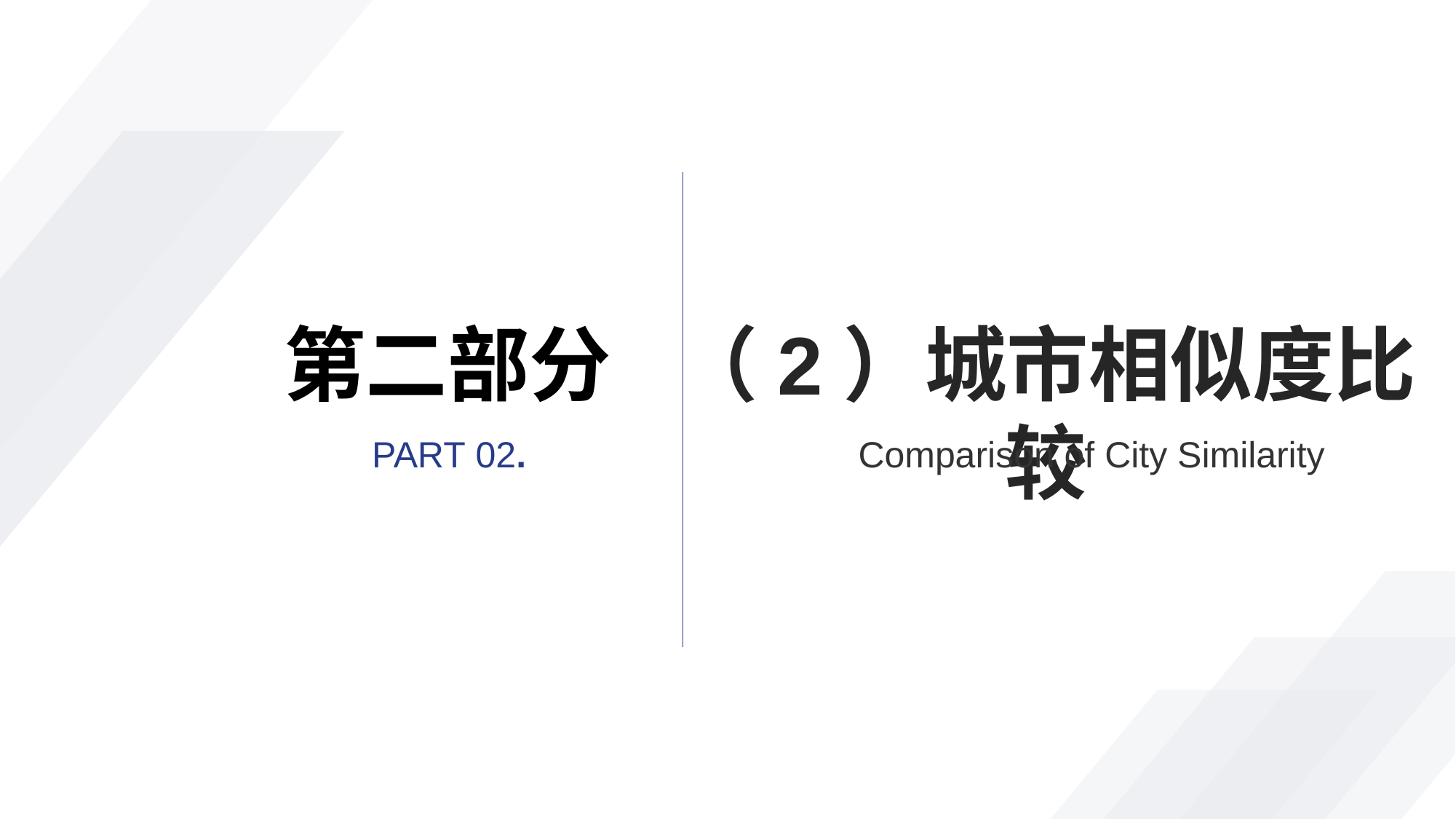

第二部分
（2）城市相似度比较
PART 02.
Comparison of City Similarity